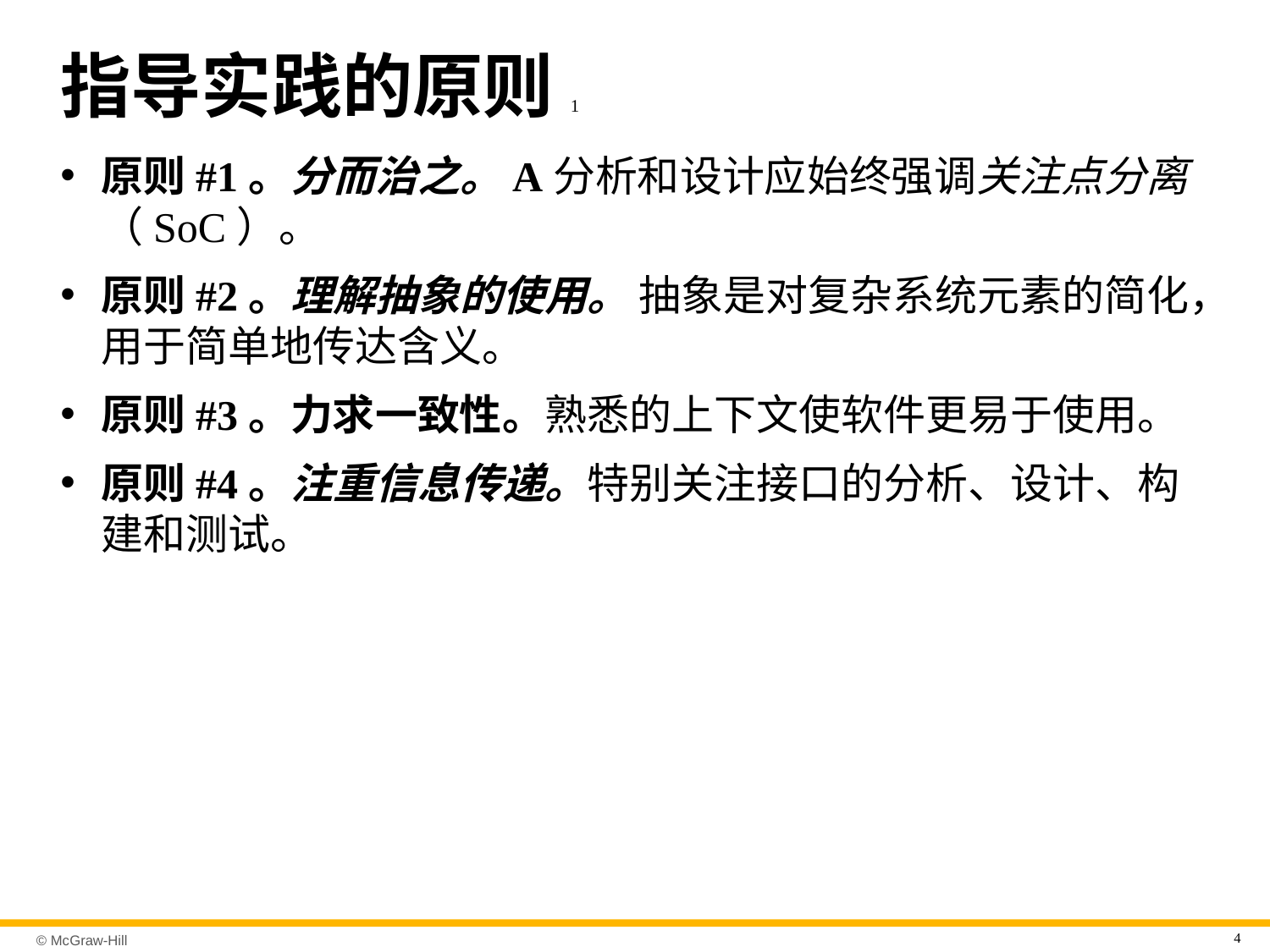

# 指导实践的原则1
原则#1。分而治之。A分析和设计应始终强调关注点分离（SoC）。
原则#2。理解抽象的使用。 抽象是对复杂系统元素的简化，用于简单地传达含义。
原则#3。力求一致性。熟悉的上下文使软件更易于使用。
原则#4。注重信息传递。特别关注接口的分析、设计、构建和测试。
4